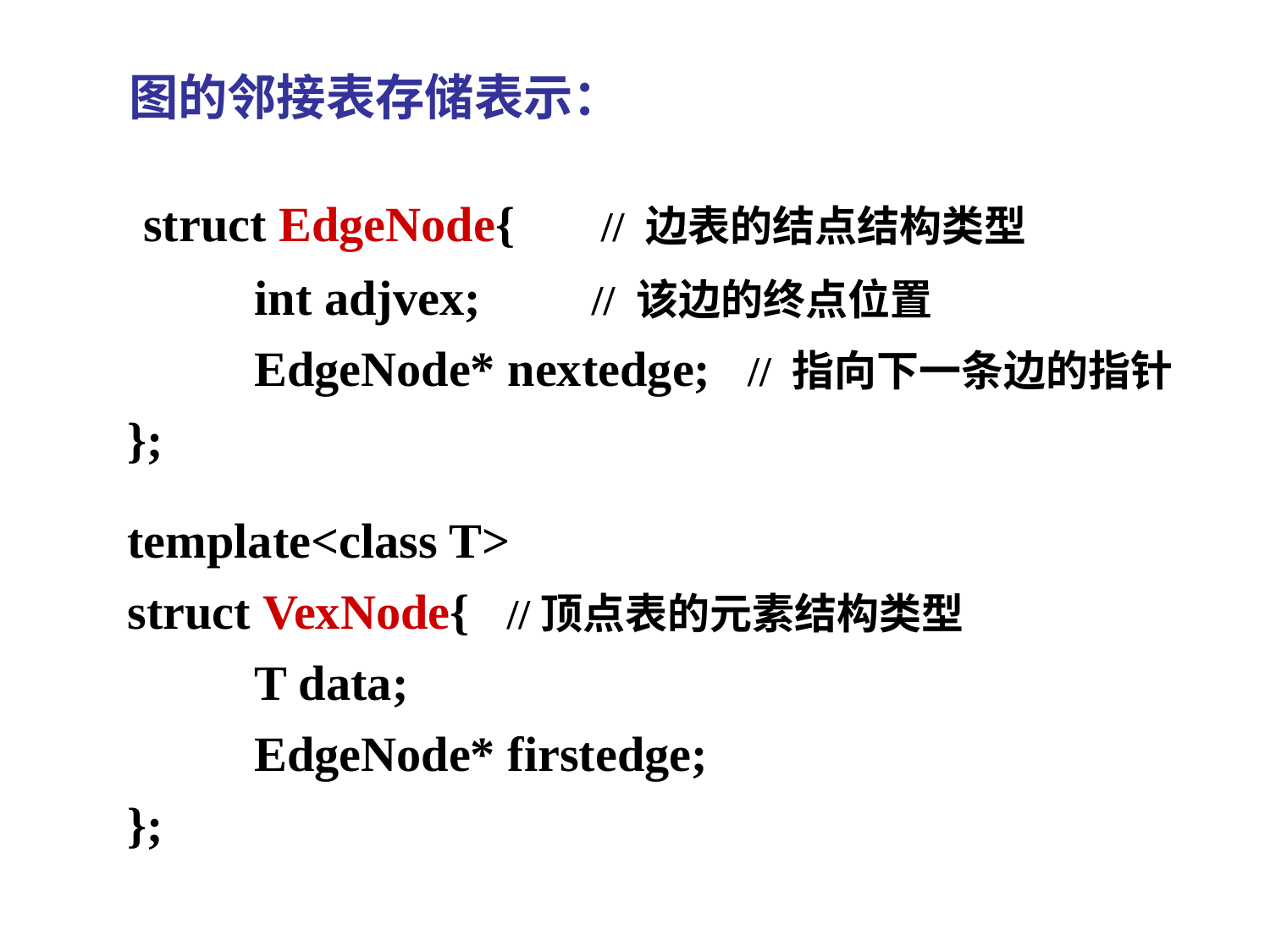

图的邻接表存储表示：
 struct EdgeNode{       // 边表的结点结构类型
	int adjvex;         // 该边的终点位置
	EdgeNode* nextedge;   // 指向下一条边的指针
};
template<class T>
struct VexNode{   //顶点表的元素结构类型
	T data;
	EdgeNode* firstedge;
};